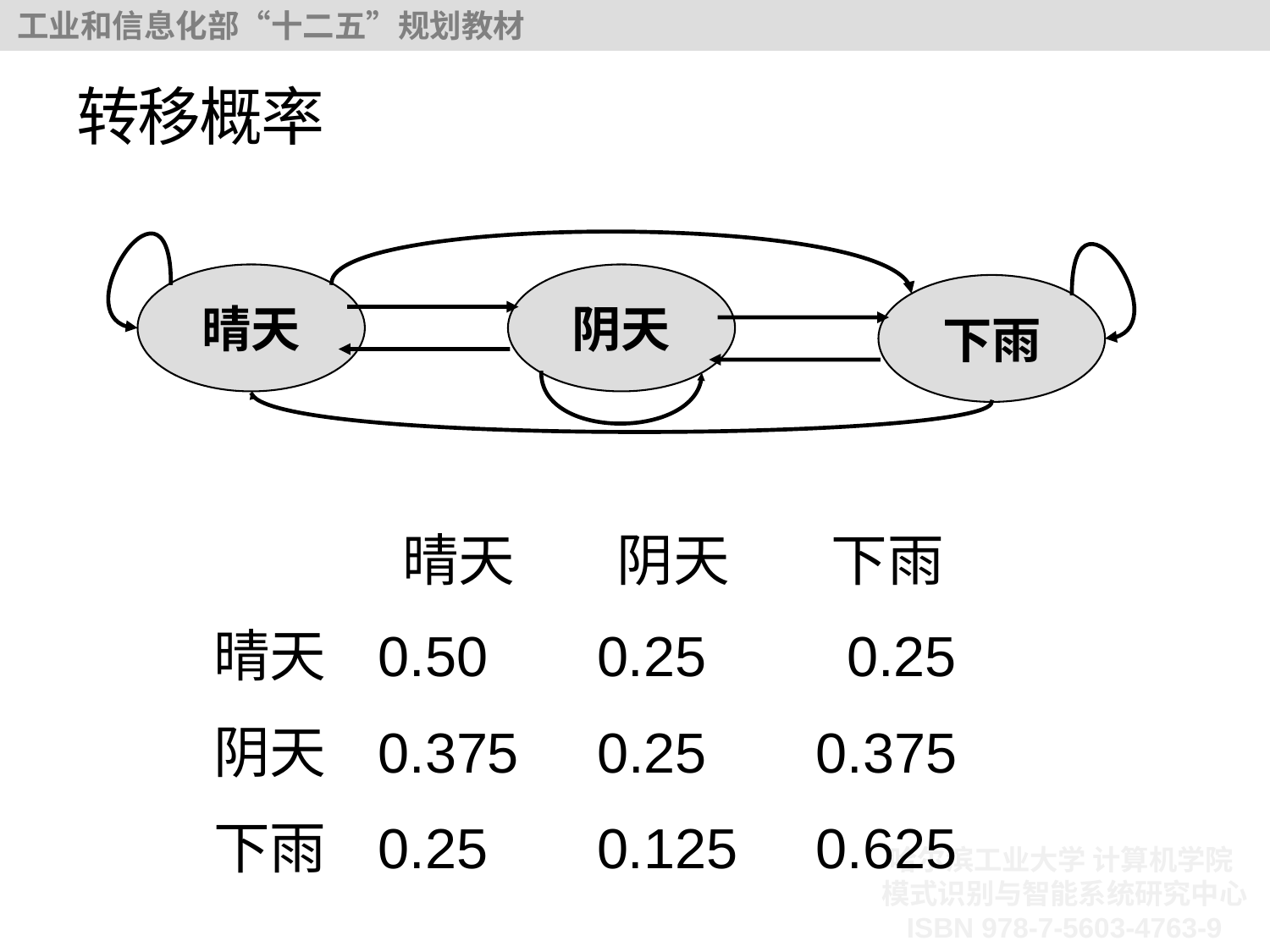

# 转移概率

晴天
阴天
下雨

          晴天        阴天        下雨
晴天   0.50       0.25         0.25
阴天   0.375     0.25       0.375
下雨   0.25       0.125     0.625